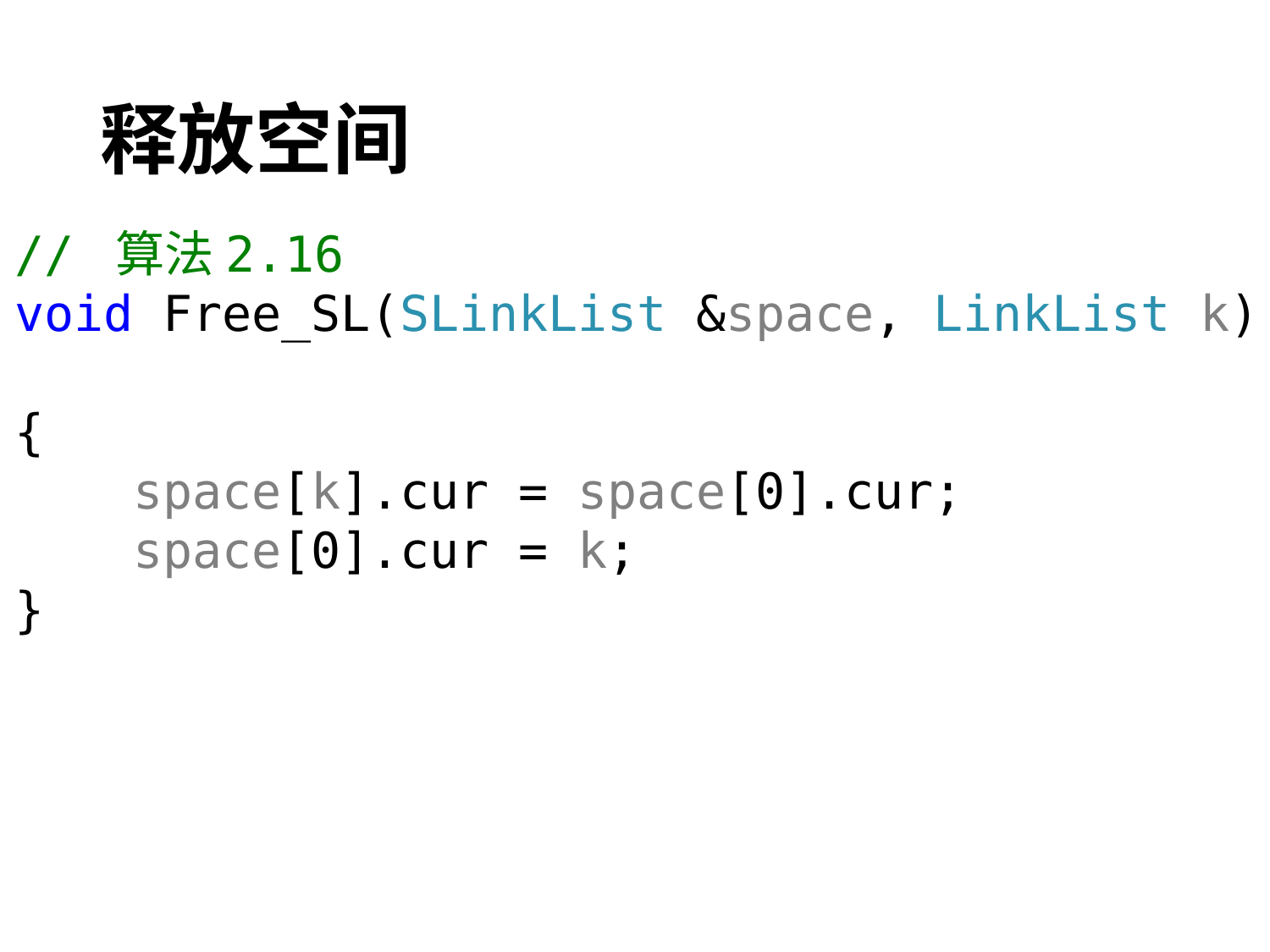

# 释放空间
// 算法2.16
void Free_SL(SLinkList &space, LinkList k)

{
    space[k].cur = space[0].cur;
    space[0].cur = k;
}